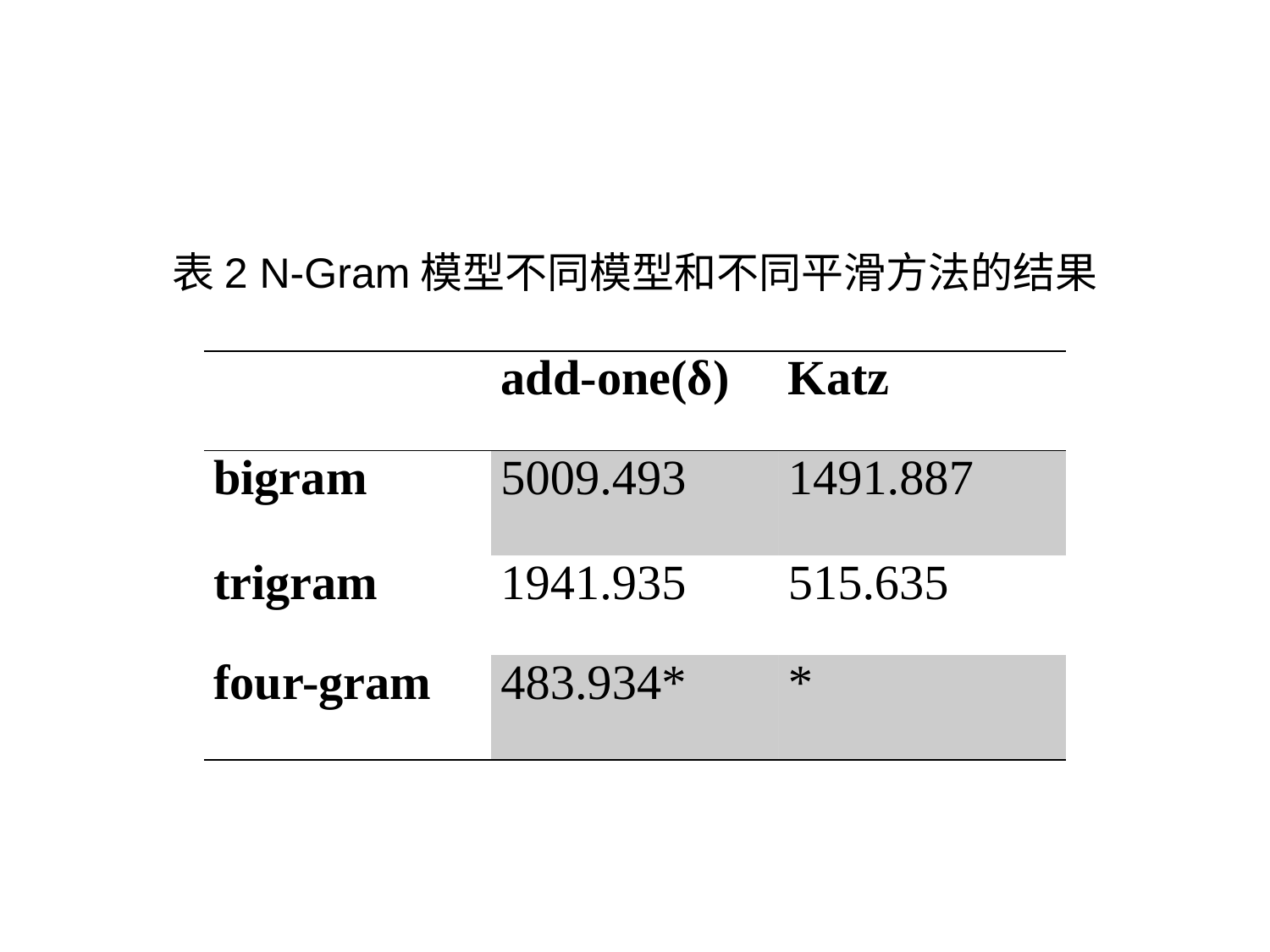

表2 N-Gram模型不同模型和不同平滑方法的结果
|  | add-one(δ) | Katz |
| --- | --- | --- |
| bigram | 5009.493 | 1491.887 |
| trigram | 1941.935 | 515.635 |
| four-gram | 483.934\* | \* |